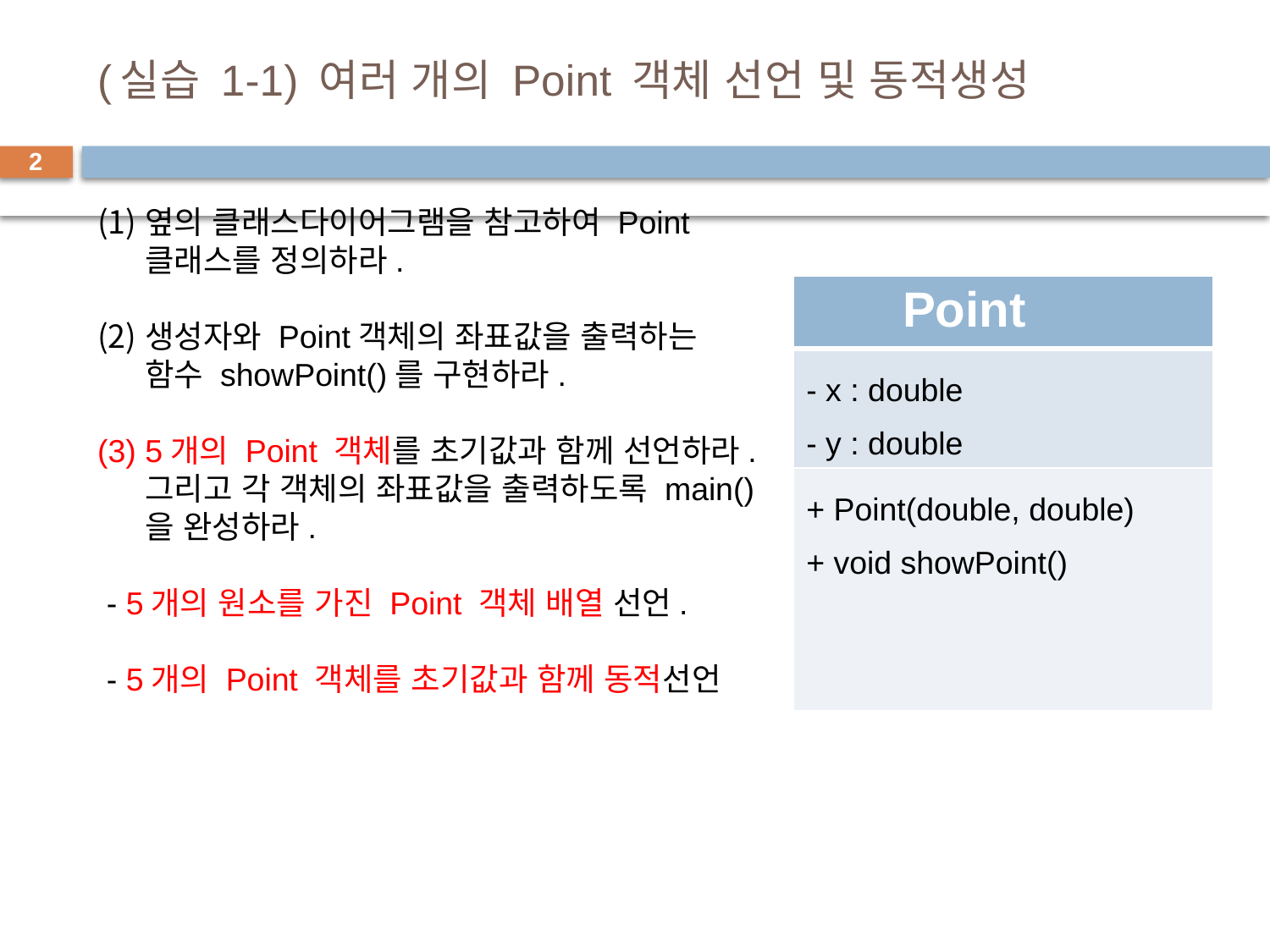

# (실습 1-1) 여러 개의 Point 객체 선언 및 동적생성
2
옆의 클래스다이어그램을 참고하여 Point 클래스를 정의하라.

생성자와 Point객체의 좌표값을 출력하는 함수 showPoint()를 구현하라.

5개의 Point 객체를 초기값과 함께 선언하라. 그리고 각 객체의 좌표값을 출력하도록 main()을 완성하라.

 - 5개의 원소를 가진 Point 객체 배열 선언.

 - 5개의 Point 객체를 초기값과 함께 동적선언
| Point |
| --- |
| - x : double - y : double |
| + Point(double, double) + void showPoint() |